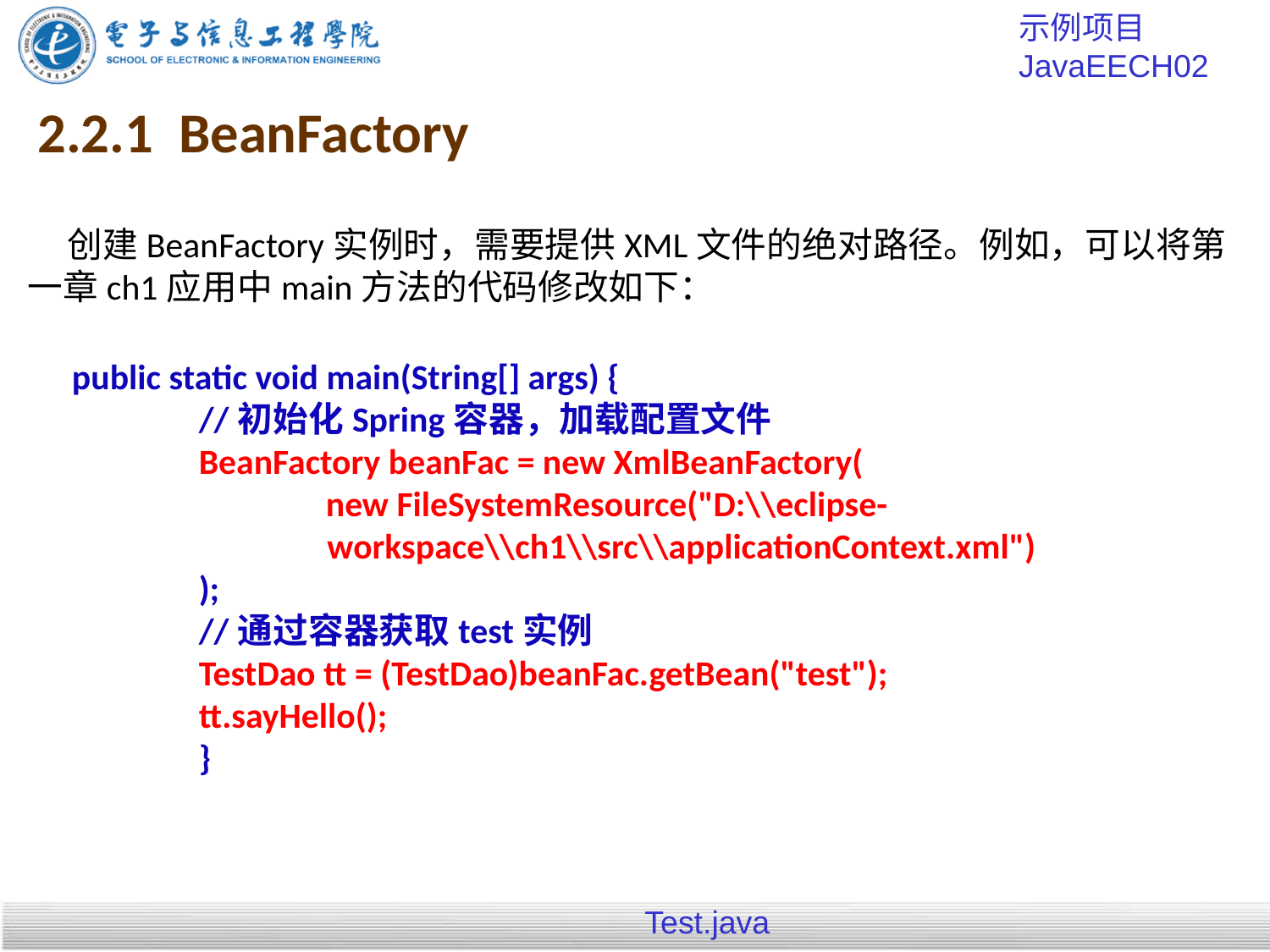

示例项目 JavaEECH02
# 2.2.1  BeanFactory
    创建BeanFactory实例时，需要提供XML文件的绝对路径。例如，可以将第一章ch1应用中main方法的代码修改如下：
public static void main(String[] args) {
	//初始化Spring容器，加载配置文件
	BeanFactory beanFac = new XmlBeanFactory(
		new FileSystemResource("D:\\eclipse-				                workspace\\ch1\\src\\applicationContext.xml")
	);
	//通过容器获取test实例
	TestDao tt = (TestDao)beanFac.getBean("test");
	tt.sayHello();
	}
Test.java